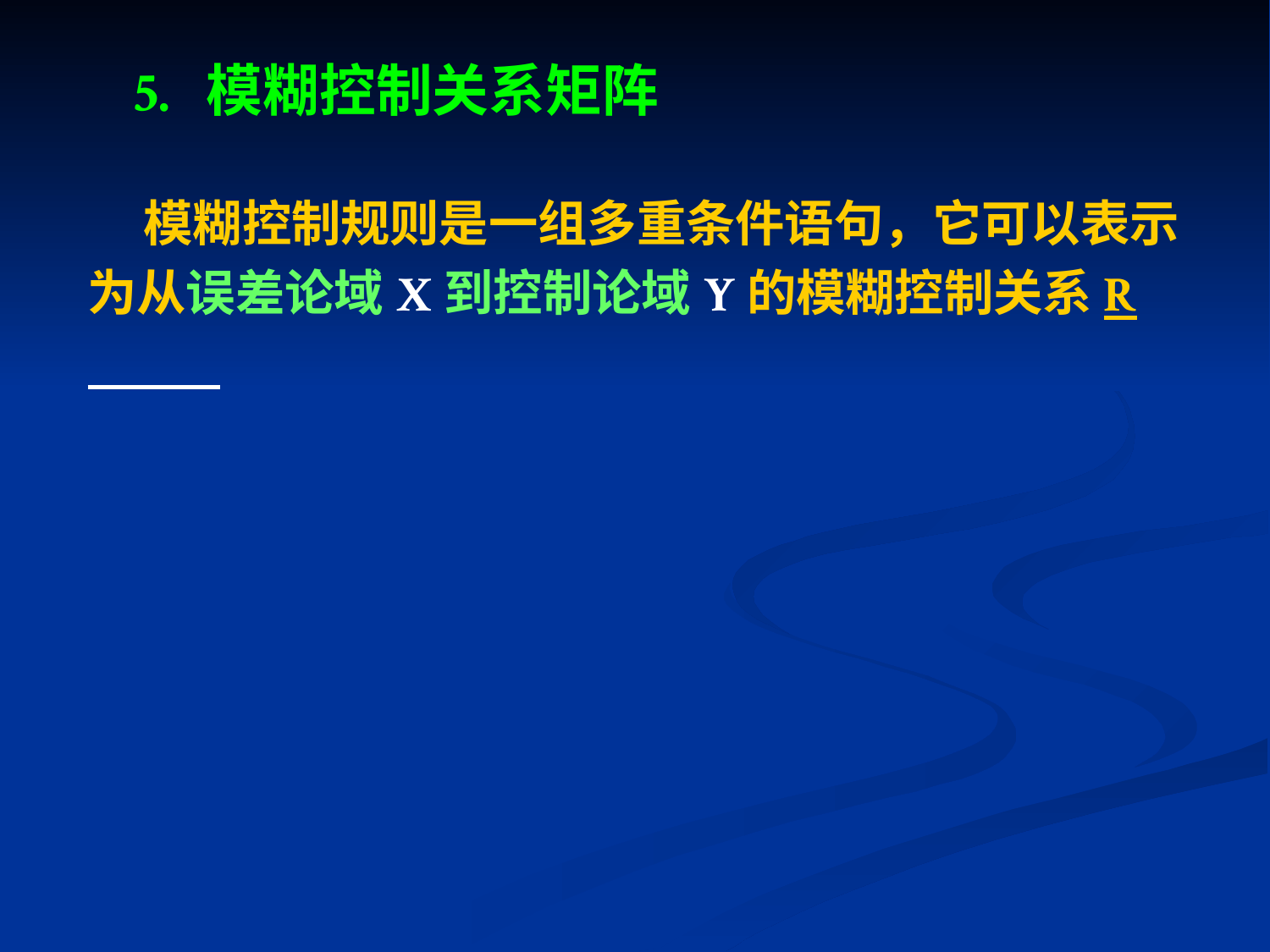

# 5.  模糊控制关系矩阵
    模糊控制规则是一组多重条件语句，它可以表示
为从误差论域X到控制论域Y的模糊控制关系R